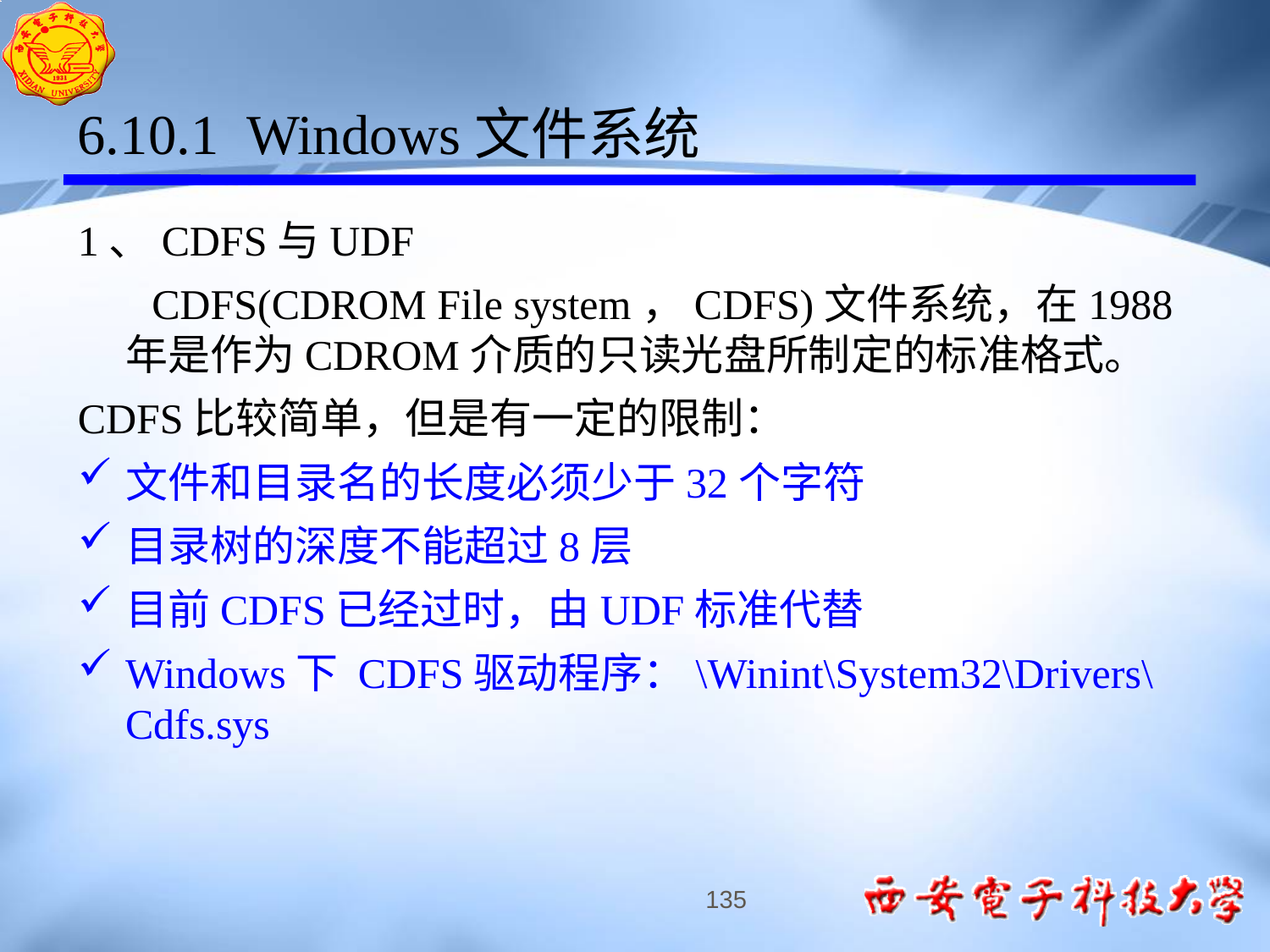

6.10.1  Windows文件系统
1、CDFS与UDF
       CDFS(CDROM File system，CDFS)文件系统，在1988年是作为CDROM介质的只读光盘所制定的标准格式。
CDFS比较简单，但是有一定的限制：
文件和目录名的长度必须少于32个字符
目录树的深度不能超过8层
目前CDFS已经过时，由UDF标准代替
Windows下 CDFS驱动程序：\Winint\System32\Drivers\Cdfs.sys
135